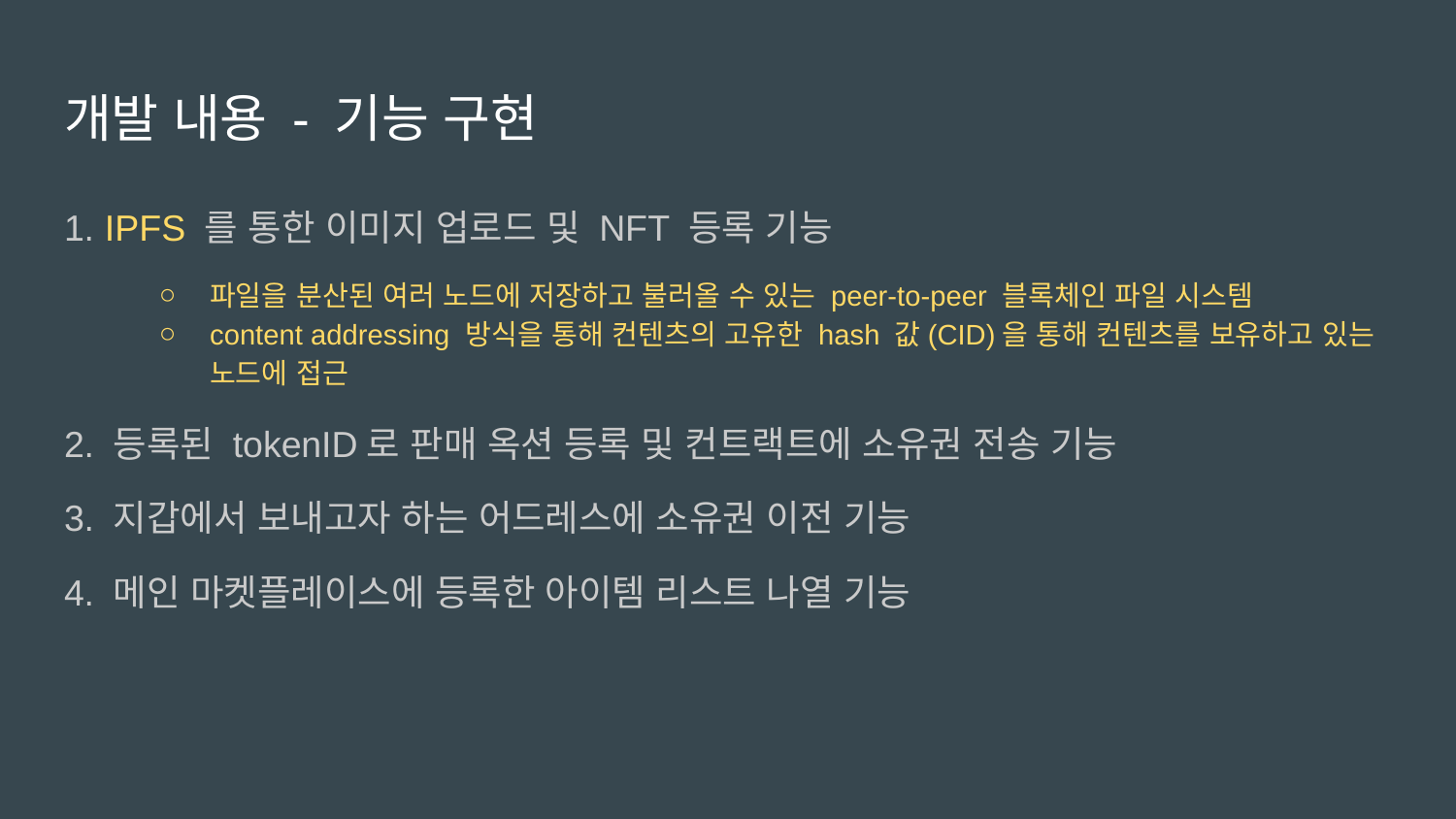

# 개발 내용 - 기능 구현
1. IPFS 를 통한 이미지 업로드 및 NFT 등록 기능
파일을 분산된 여러 노드에 저장하고 불러올 수 있는 peer-to-peer 블록체인 파일 시스템
content addressing 방식을 통해 컨텐츠의 고유한 hash 값(CID)을 통해 컨텐츠를 보유하고 있는 노드에 접근
2. 등록된 tokenID로 판매 옥션 등록 및 컨트랙트에 소유권 전송 기능
3. 지갑에서 보내고자 하는 어드레스에 소유권 이전 기능
4. 메인 마켓플레이스에 등록한 아이템 리스트 나열 기능